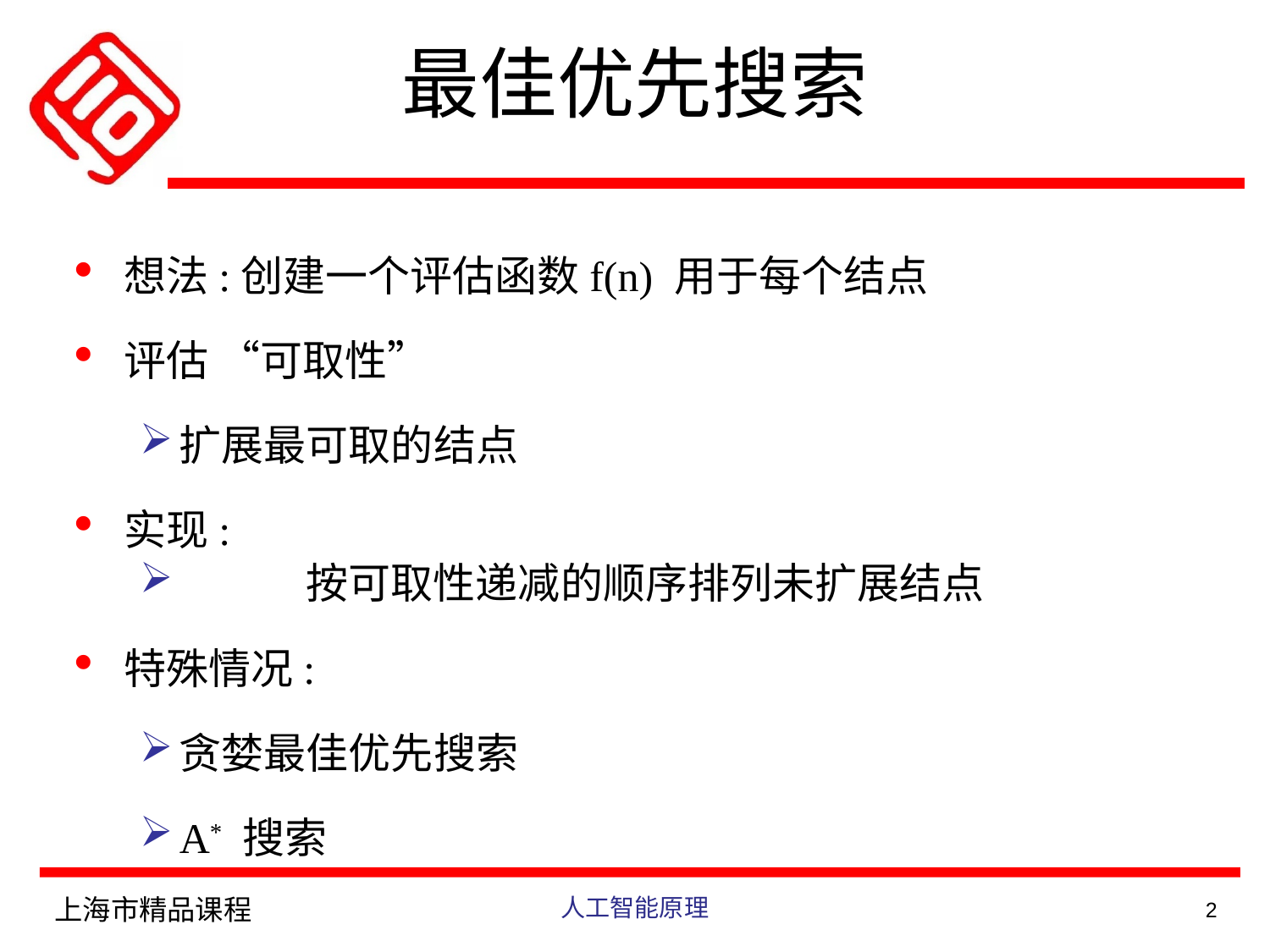

最佳优先搜索
想法:创建一个评估函数f(n) 用于每个结点
评估 “可取性”
扩展最可取的结点
实现:
	按可取性递减的顺序排列未扩展结点
特殊情况:
贪婪最佳优先搜索
A* 搜索
上海市精品课程
人工智能原理
2